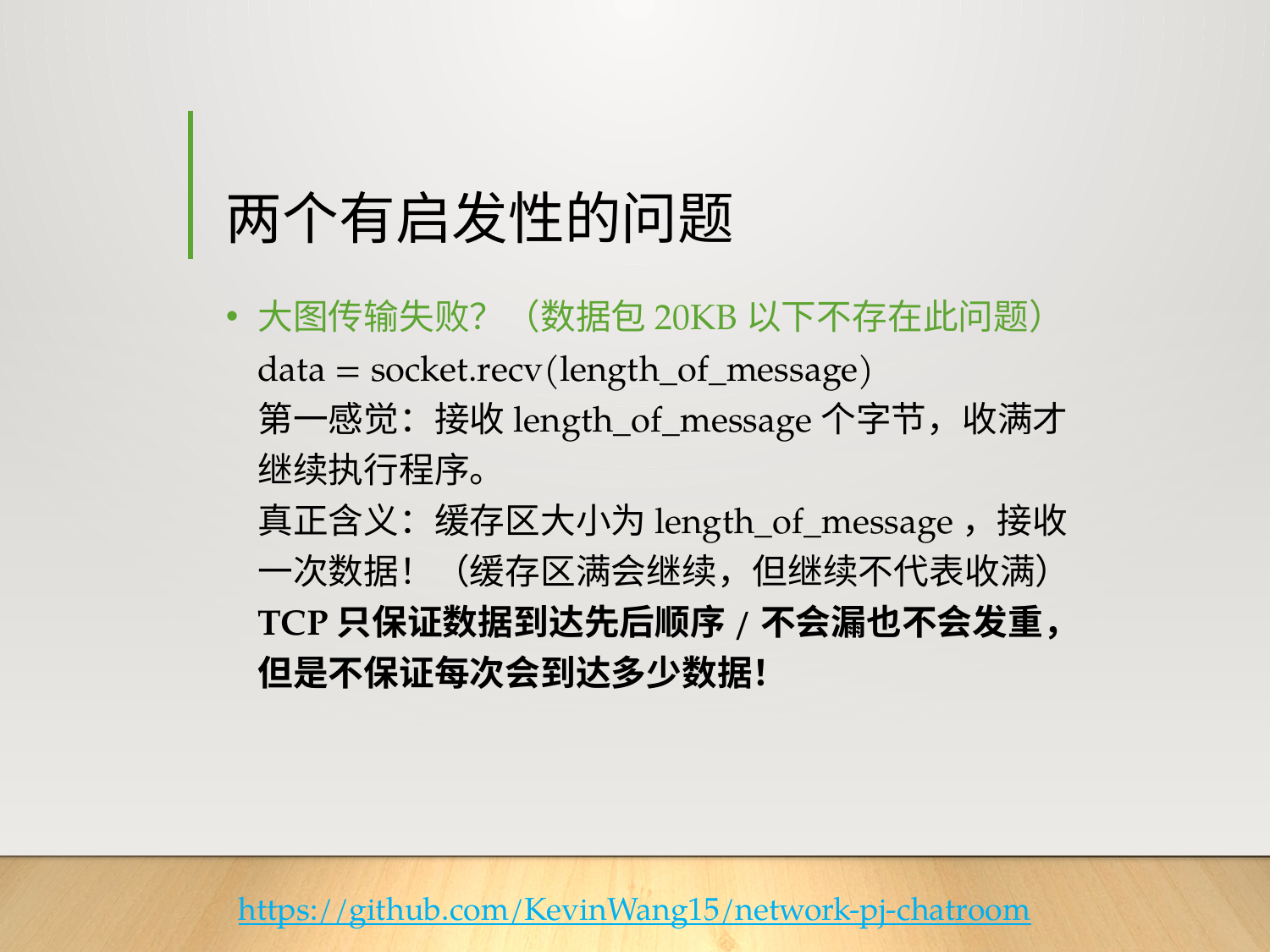

# 两个有启发性的问题
大图传输失败？（数据包20KB以下不存在此问题）
data = socket.recv(length_of_message)
第一感觉：接收length_of_message个字节，收满才继续执行程序。
真正含义：缓存区大小为length_of_message，接收一次数据！（缓存区满会继续，但继续不代表收满）
TCP只保证数据到达先后顺序/不会漏也不会发重，
但是不保证每次会到达多少数据！
https://github.com/KevinWang15/network-pj-chatroom